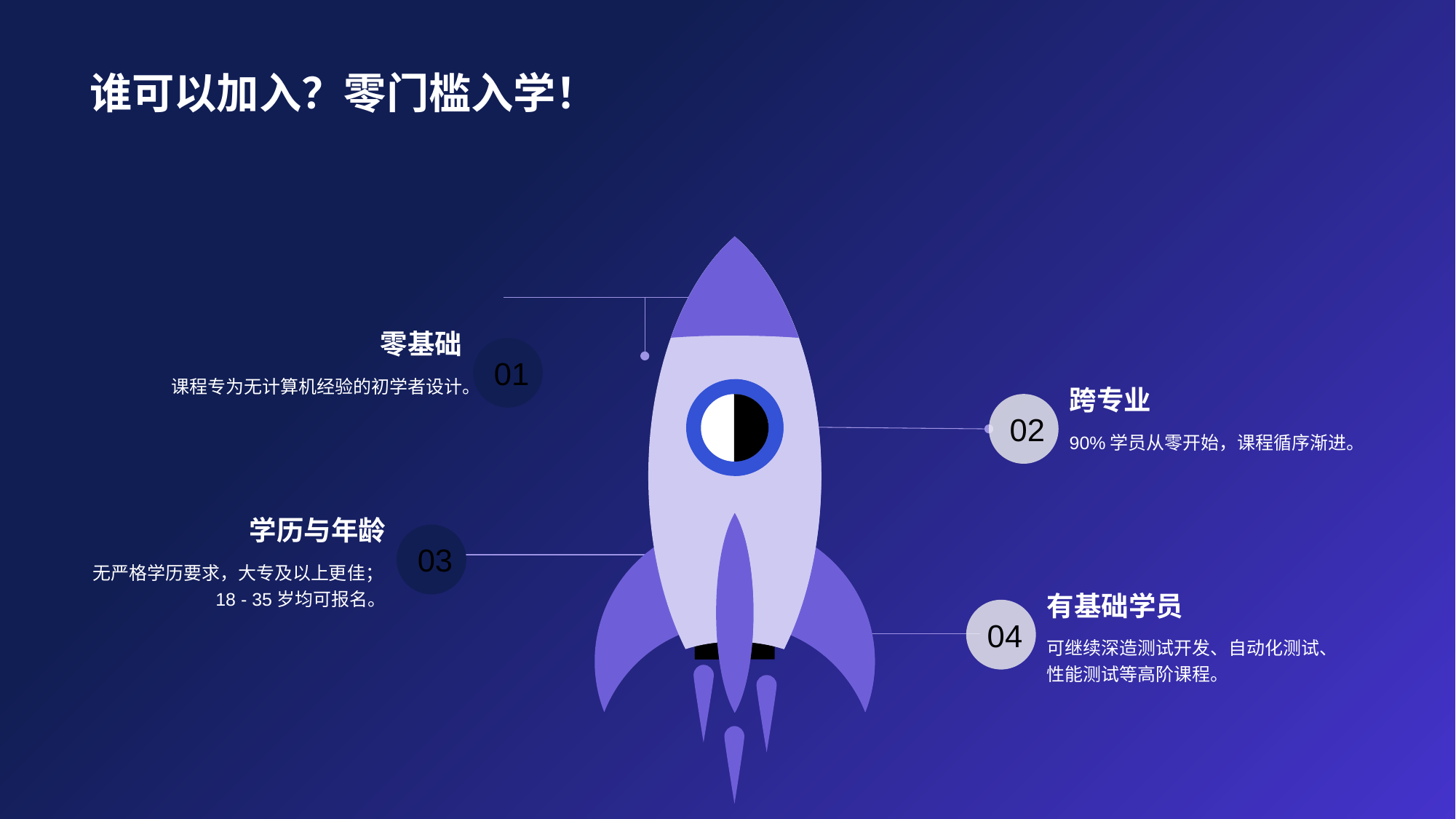

# 谁可以加入？零门槛入学！

零基础
01
课程专为无计算机经验的初学者设计。
跨专业
02
90%学员从零开始，课程循序渐进。
学历与年龄
03
无严格学历要求，大专及以上更佳；18 - 35岁均可报名。
有基础学员
04
可继续深造测试开发、自动化测试、性能测试等高阶课程。